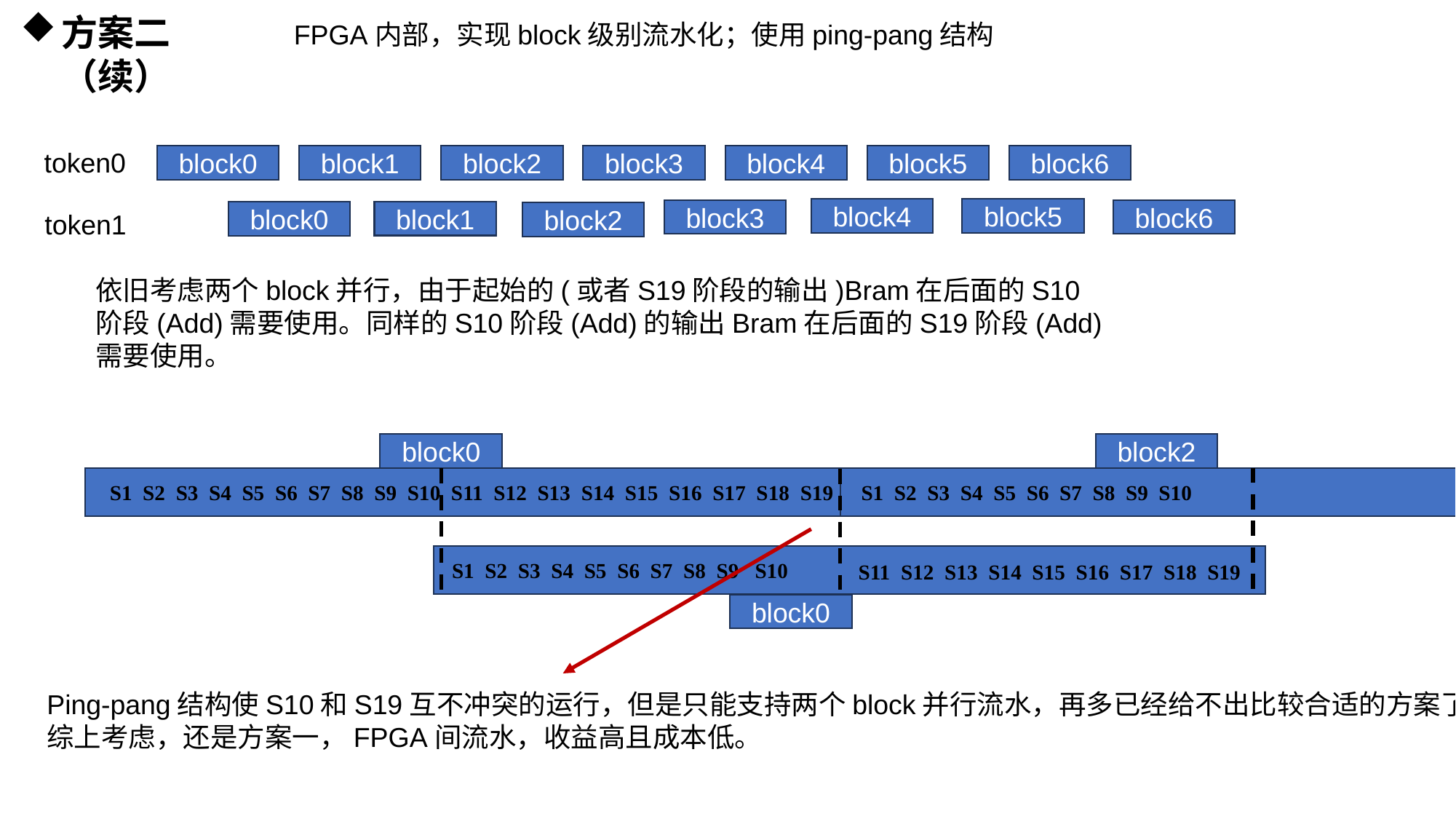

方案二（续）
FPGA内部，实现block级别流水化；使用ping-pang结构
token0
block0
block1
block2
block3
block4
block5
block6
block4
block5
block3
block6
block1
token1
block0
block2
依旧考虑两个block并行，由于起始的(或者S19阶段的输出)Bram在后面的S10阶段(Add)需要使用。同样的S10阶段(Add)的输出Bram在后面的S19阶段(Add)需要使用。
block2
block0

S1  S2  S3  S4  S5  S6  S7  S8  S9  S10  S11  S12  S13  S14  S15  S16  S17  S18  S19
S1  S2  S3  S4  S5  S6  S7  S8  S9  S10

S1  S2  S3  S4  S5  S6  S7  S8  S9   S10
S11  S12  S13  S14  S15  S16  S17  S18  S19
block0
Ping-pang结构使S10和S19互不冲突的运行，但是只能支持两个block并行流水，再多已经给不出比较合适的方案了。
综上考虑，还是方案一，FPGA间流水，收益高且成本低。